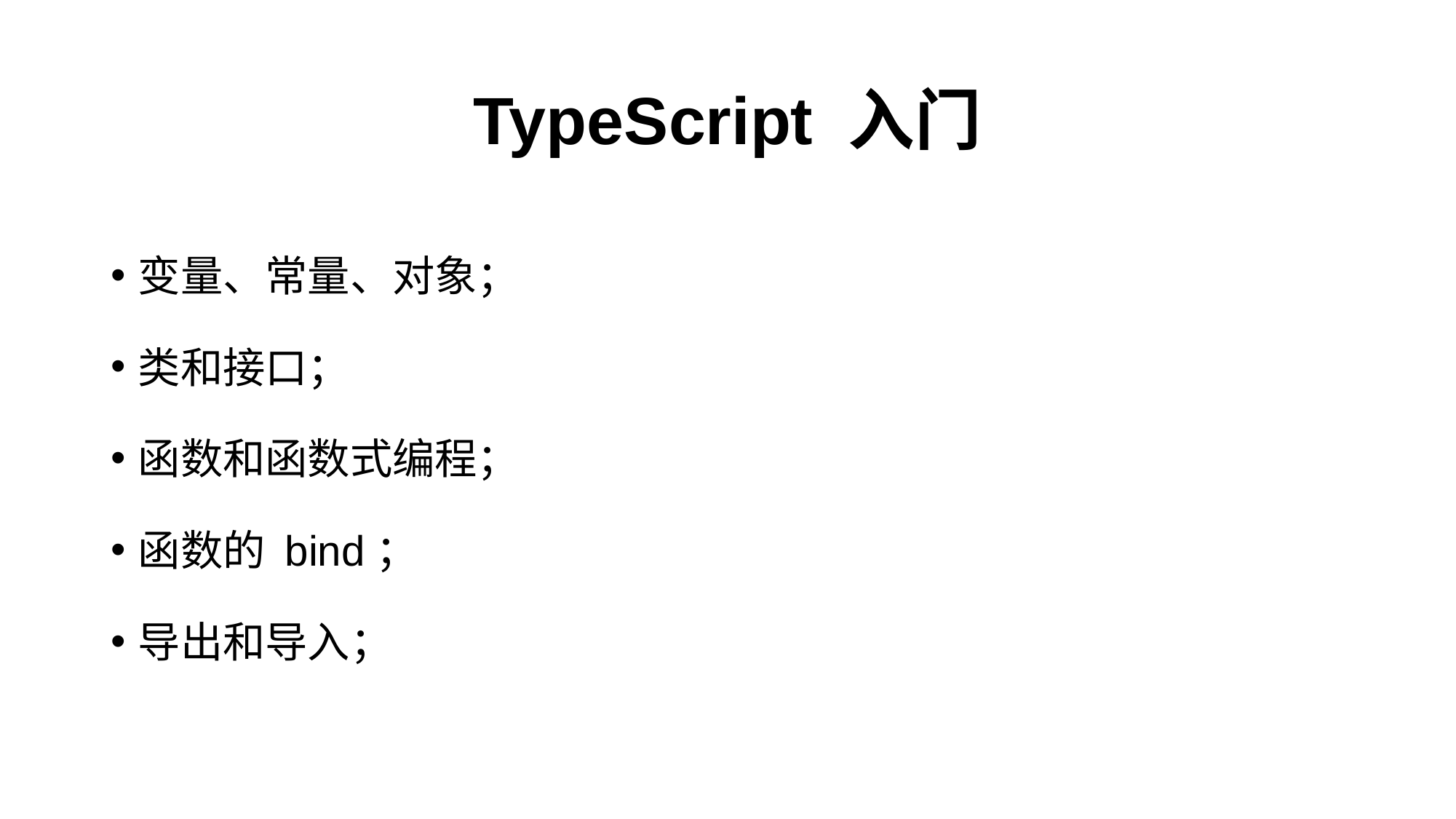

# TypeScript 入门
变量、常量、对象；
类和接口；
函数和函数式编程；
函数的 bind；
导出和导入；